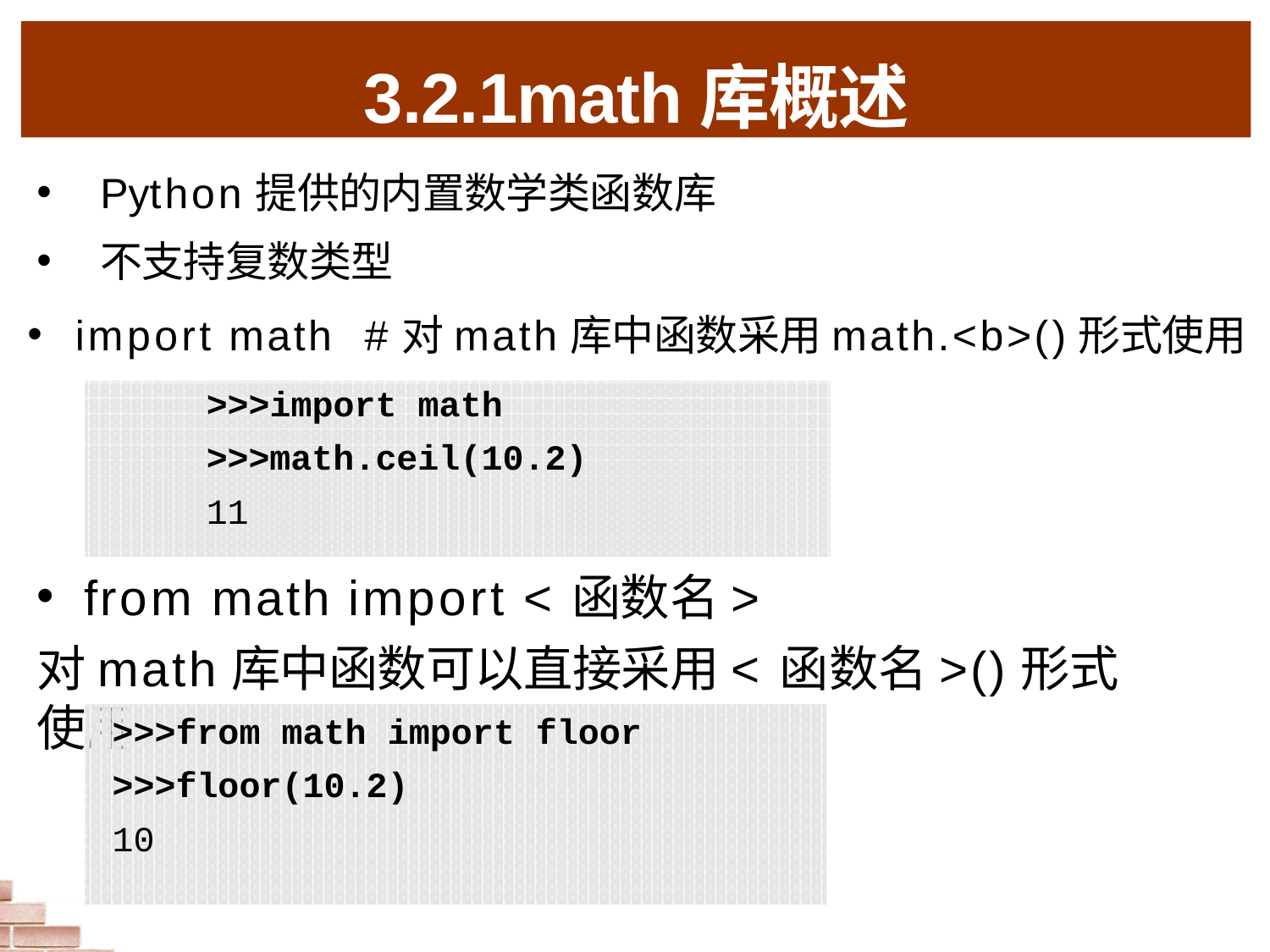

# 3.2.1math库概述
Python提供的内置数学类函数库

不支持复数类型

import math  #对math库中函数采用math.<b>()形式使用
>>>import math

>>>math.ceil(10.2)

11
from math import <函数名>

对math库中函数可以直接采用<函数名>()形式使用

>>>from math import floor

>>>floor(10.2)

10